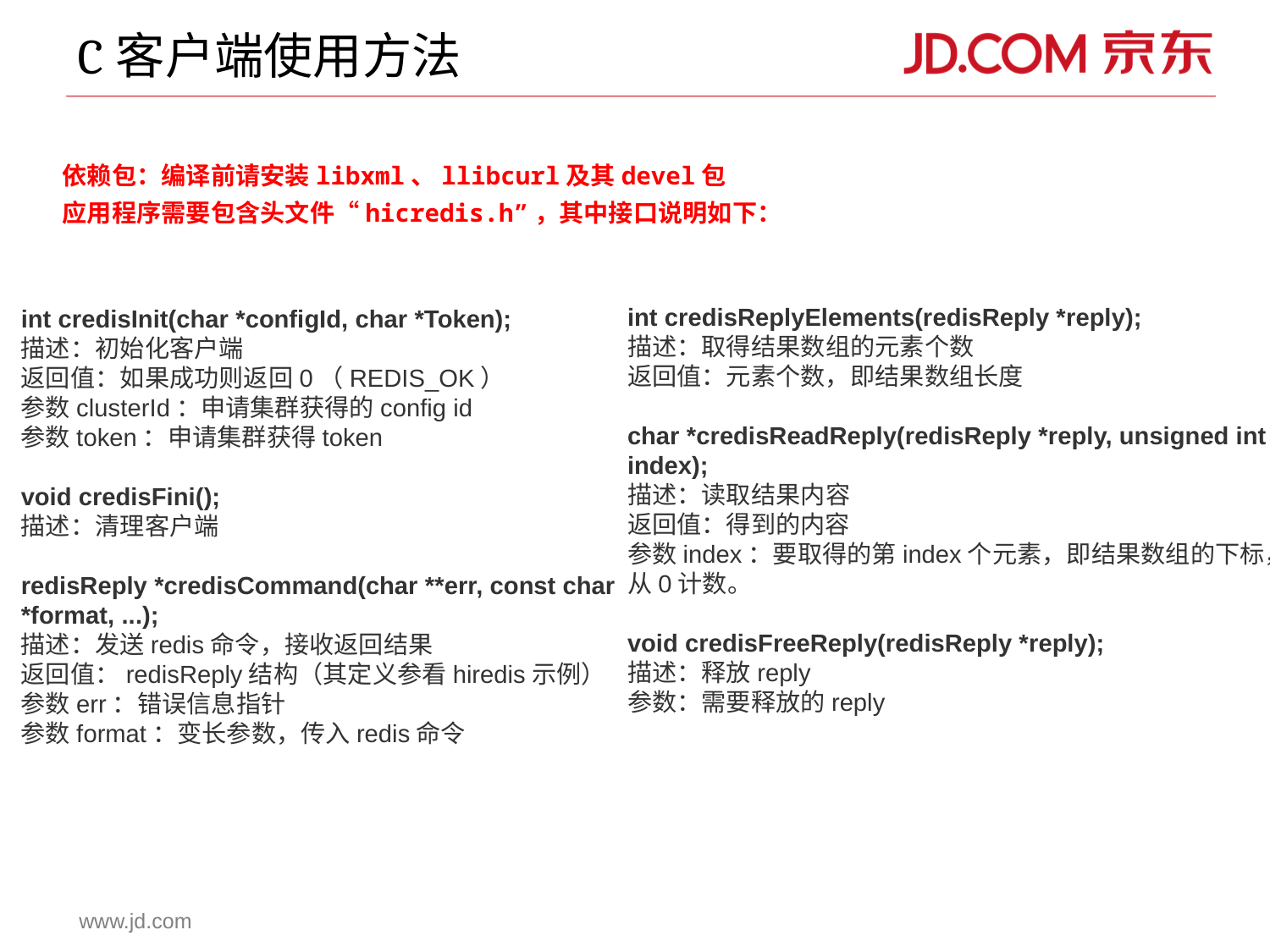

# C客户端使用方法
依赖包：编译前请安装libxml、llibcurl及其devel包
应用程序需要包含头文件“hicredis.h”，其中接口说明如下：

int credisReplyElements(redisReply *reply);
描述：取得结果数组的元素个数
返回值：元素个数，即结果数组长度

char *credisReadReply(redisReply *reply, unsigned int index);
描述：读取结果内容
返回值：得到的内容
参数index：要取得的第index个元素，即结果数组的下标，从0计数。

void credisFreeReply(redisReply *reply);
描述：释放reply
参数：需要释放的reply
int credisInit(char *configId, char *Token);
描述：初始化客户端
返回值：如果成功则返回0（REDIS_OK）
参数clusterId：申请集群获得的config id
参数token：申请集群获得token

void credisFini();
描述：清理客户端

redisReply *credisCommand(char **err, const char *format, ...);
描述：发送redis命令，接收返回结果
返回值：redisReply结构（其定义参看hiredis示例）
参数err：错误信息指针
参数format：变长参数，传入redis命令